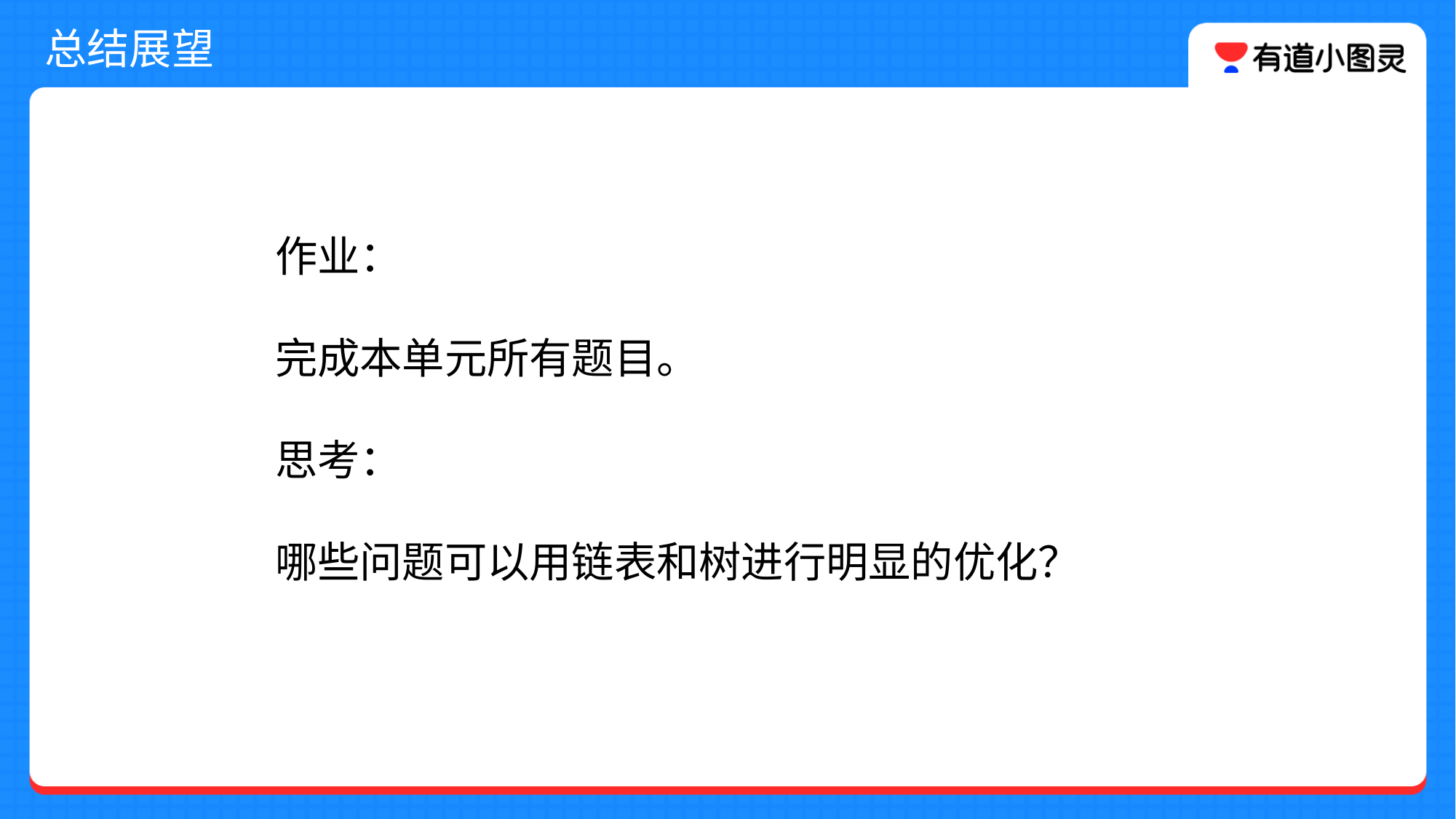

总结展望
作业：

完成本单元所有题目。

思考：

哪些问题可以用链表和树进行明显的优化？